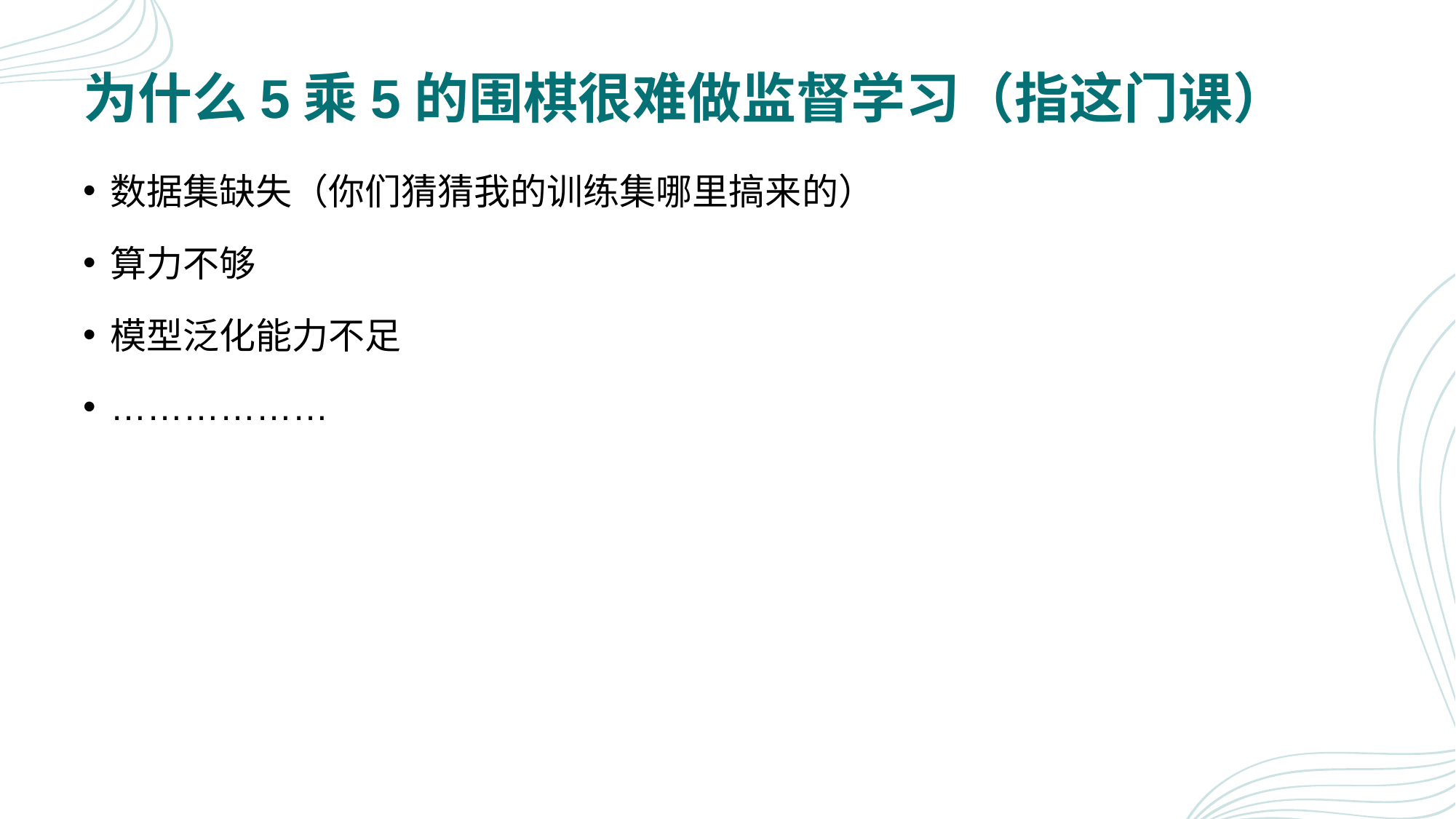

# 为什么5乘5的围棋很难做监督学习（指这门课）
数据集缺失（你们猜猜我的训练集哪里搞来的）
算力不够
模型泛化能力不足
………………